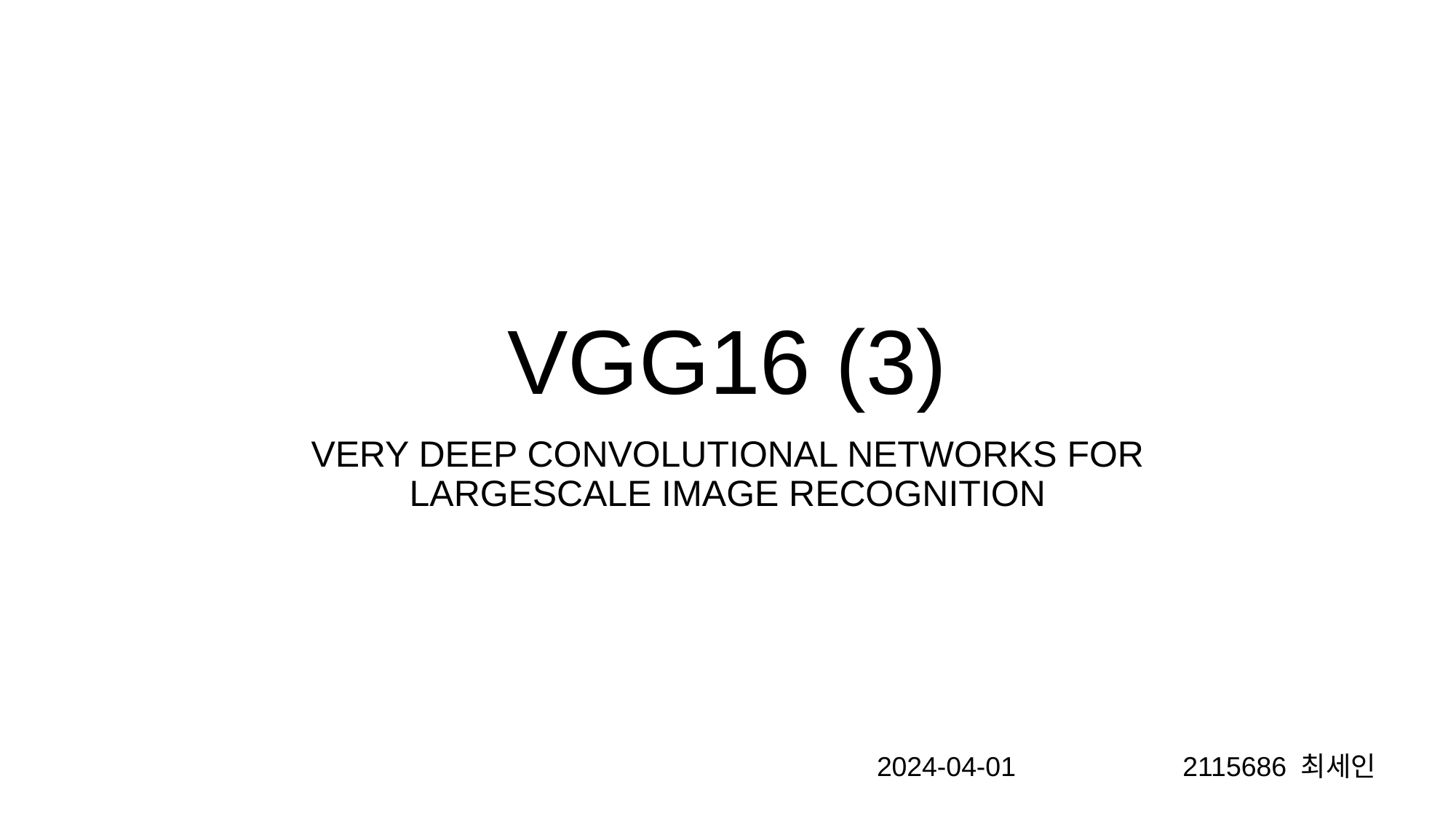

# VGG16 (3)
VERY DEEP CONVOLUTIONAL NETWORKS FOR LARGESCALE IMAGE RECOGNITION
2024-04-01
2115686 최세인